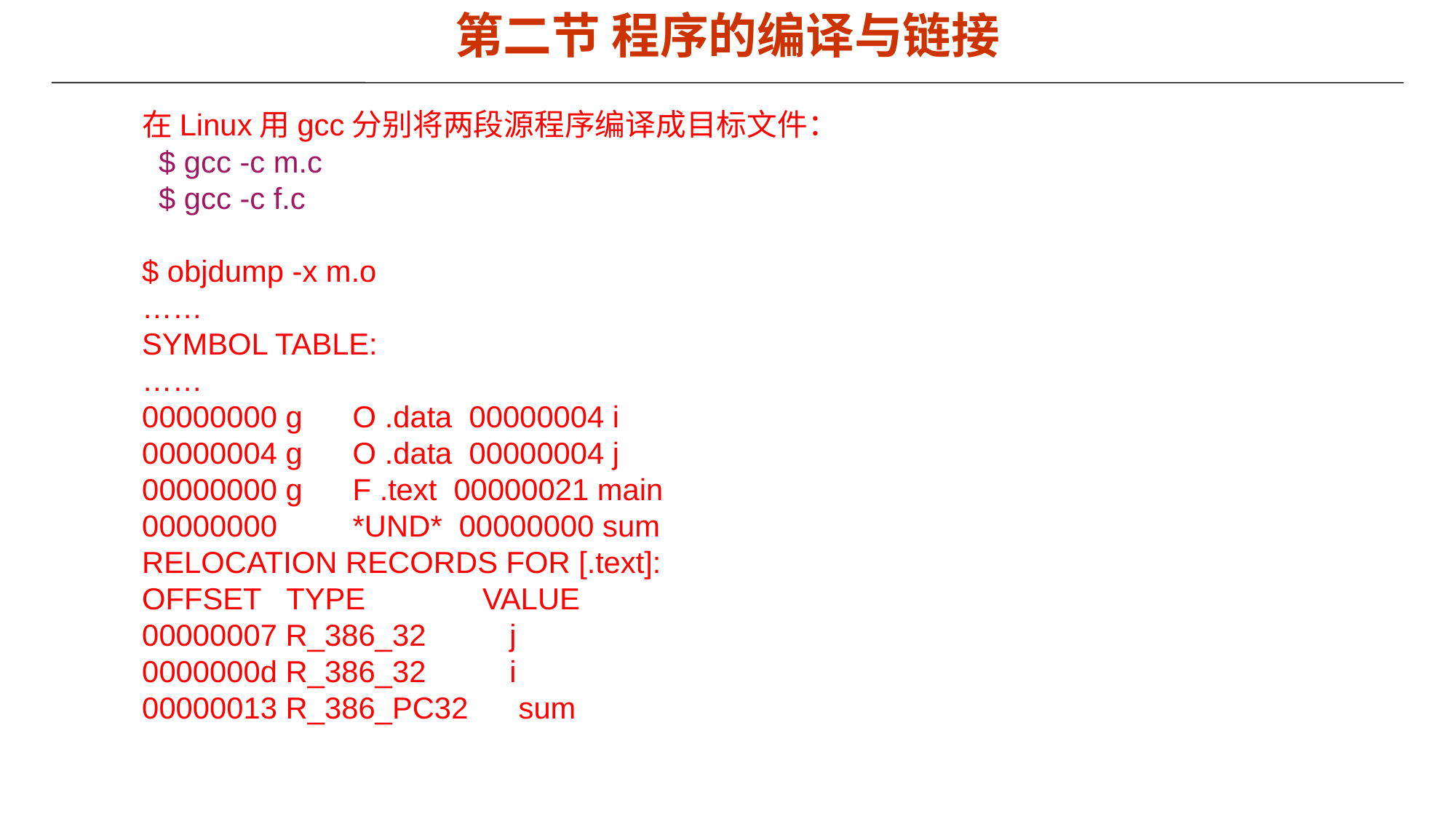

第二节 程序的编译与链接

在Linux用gcc分别将两段源程序编译成目标文件：
  $ gcc -c m.c
  $ gcc -c f.c

$ objdump -x m.o
……
SYMBOL TABLE:
……
00000000 g      O .data  00000004 i
00000004 g      O .data  00000004 j
00000000 g      F .text  00000021 main
00000000         *UND*  00000000 sum
RELOCATION RECORDS FOR [.text]:
OFFSET   TYPE              VALUE
00000007 R_386_32          j
0000000d R_386_32          i
00000013 R_386_PC32      sum